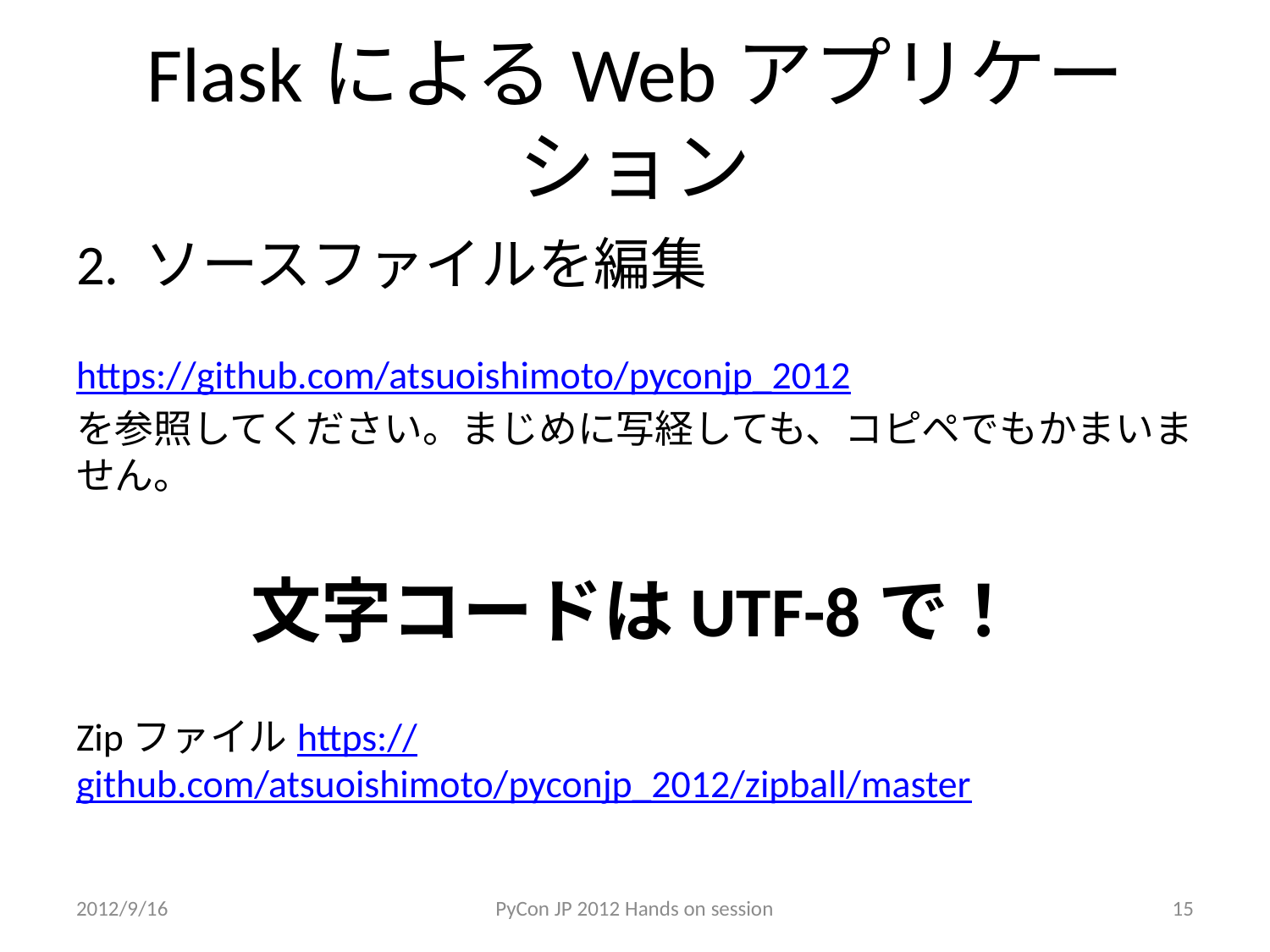

# FlaskによるWebアプリケーション
2. ソースファイルを編集
https://github.com/atsuoishimoto/pyconjp_2012
を参照してください。まじめに写経しても、コピペでもかまいません。

文字コードはUTF-8で！

Zipファイルhttps://github.com/atsuoishimoto/pyconjp_2012/zipball/master

2012/9/16
PyCon JP 2012 Hands on session
15